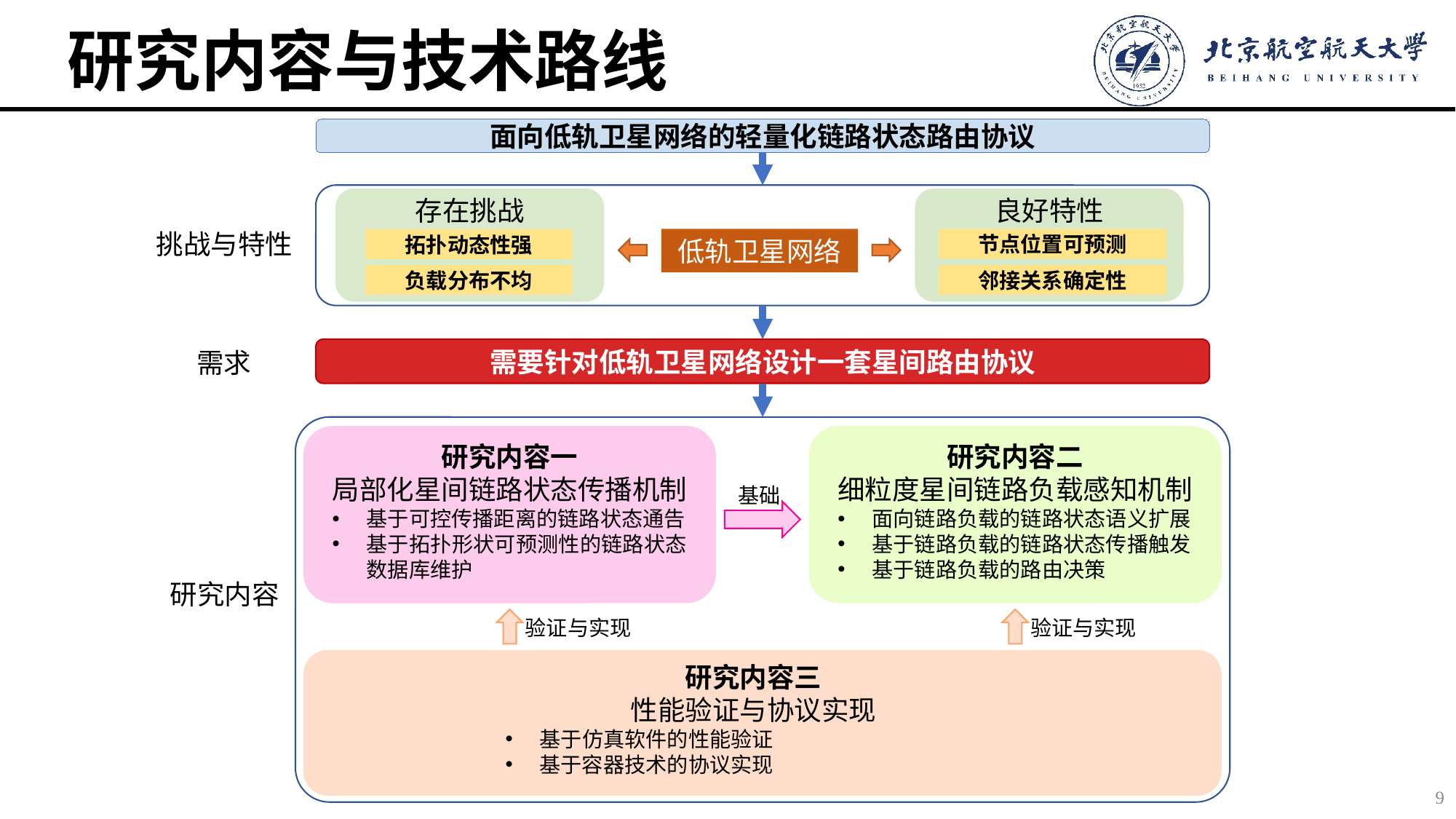

# 研究内容与技术路线
面向低轨卫星网络的轻量化链路状态路由协议

良好特性
存在挑战
挑战与特性
低轨卫星网络
节点位置可预测
拓扑动态性强

负载分布不均
邻接关系确定性
需要针对低轨卫星网络设计一套星间路由协议
需求

研究内容一
局部化星间链路状态传播机制
基于可控传播距离的链路状态通告
基于拓扑形状可预测性的链路状态数据库维护
研究内容二
细粒度星间链路负载感知机制
面向链路负载的链路状态语义扩展
基于链路负载的链路状态传播触发
基于链路负载的路由决策
基础

研究内容
验证与实现

验证与实现

研究内容三
性能验证与协议实现
基于仿真软件的性能验证
基于容器技术的协议实现
9